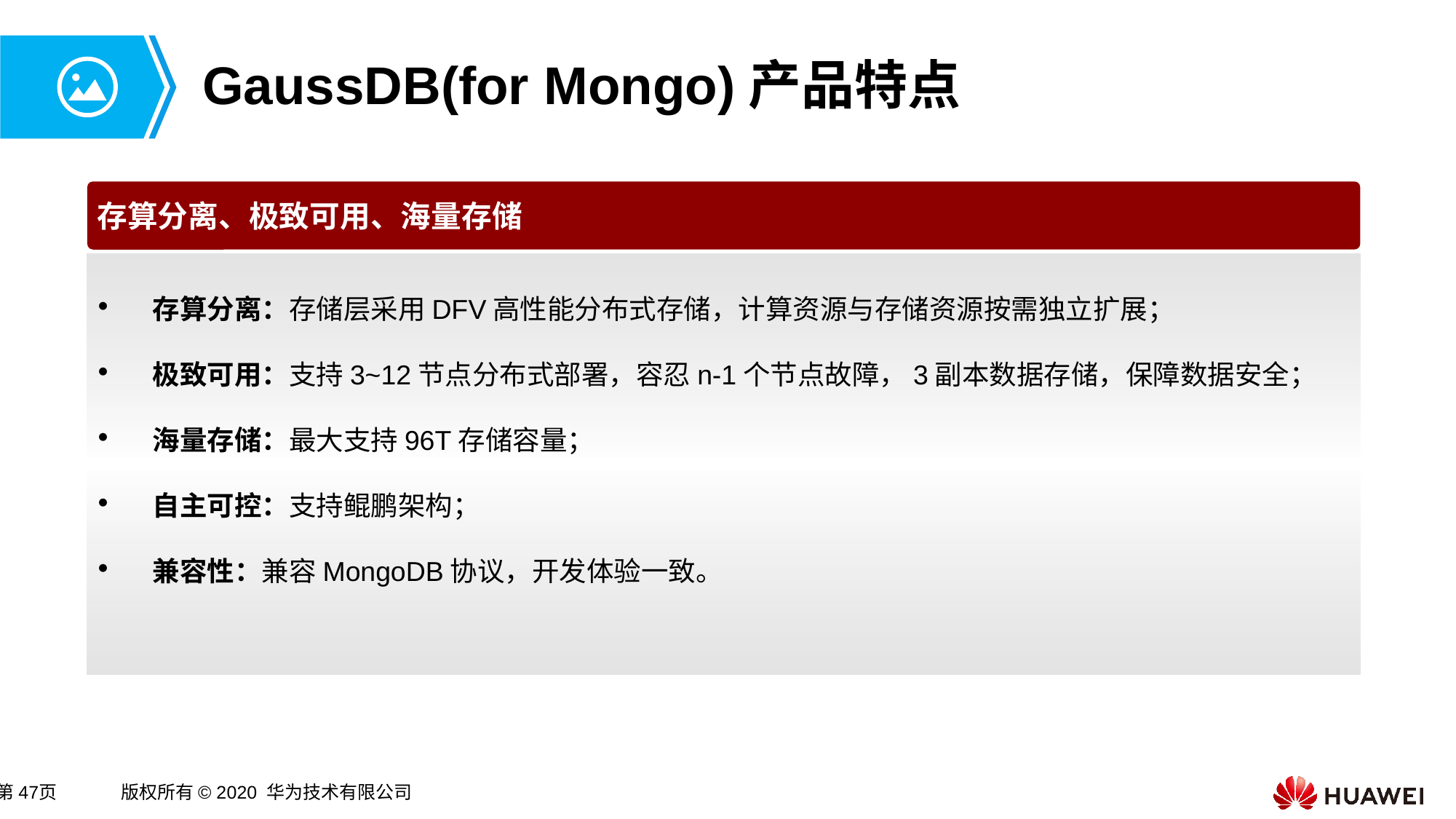

# GaussDB(for Mongo)产品特点

存算分离、极致可用、海量存储
存算分离：存储层采用DFV高性能分布式存储，计算资源与存储资源按需独立扩展；
极致可用：支持3~12节点分布式部署，容忍n-1个节点故障，3副本数据存储，保障数据安全；
海量存储：最大支持96T存储容量；
自主可控：支持鲲鹏架构；
兼容性：兼容MongoDB协议，开发体验一致。